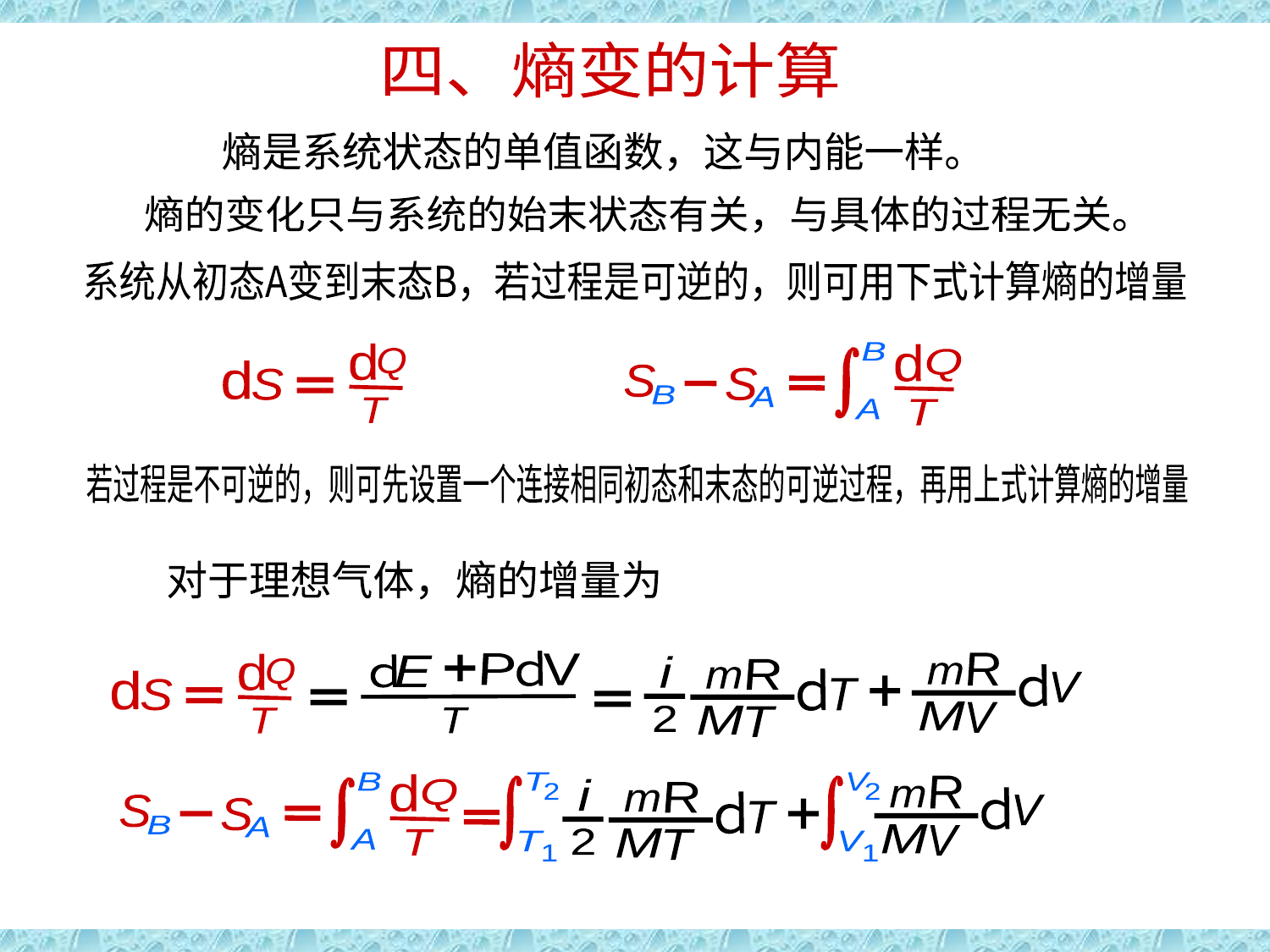

# 熵的计算
四、熵变的计算
熵是系统状态的单值函数，这与内能一样。
熵的变化只与系统的始末状态有关，与具体的过程无关。
系统从初态A变到末态B，若过程是可逆的，则可用下式计算熵的增量
B
d

Q
S
S

B
A

A
T
d
Q
d
S

T
若过程是不可逆的，则可先设置一个连接相同初态和末态的可逆过程，再用上式计算熵的增量
对于理想气体，熵的增量为
ｄ
R
P
V
d
Q
d
S

T
ｄ

E
i
R
m
ｄ
m
ｄ
V

T

M
V
2
M
T
T
B
d

Q
S
S

B
A

A
T
T
V
R

i
R
2
2
m
ｄ
m
ｄ
V

T

M
V
2
M
T
T
V
1
1